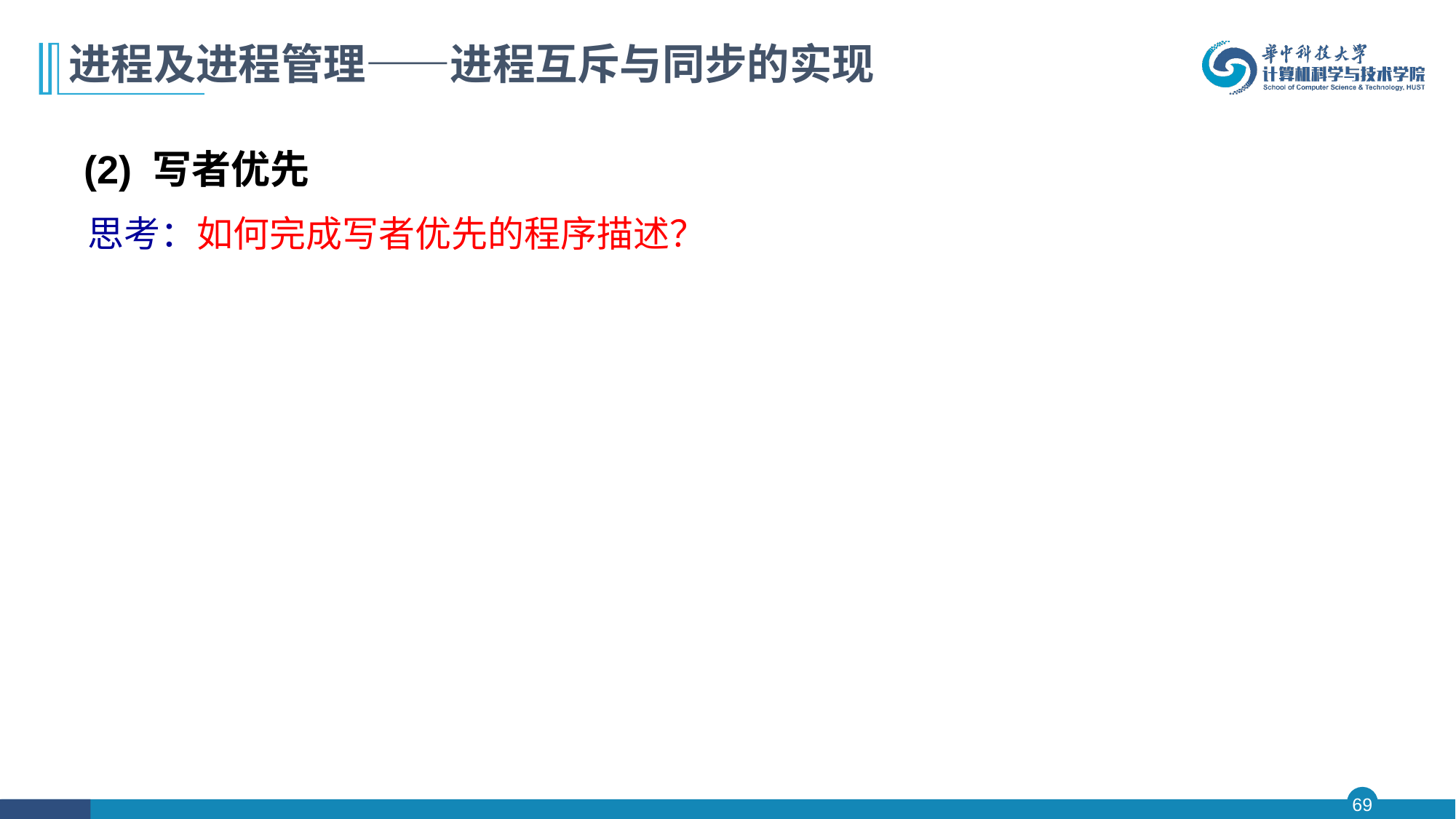

# 进程及进程管理——进程互斥与同步的实现
(2) 写者优先
思考：如何完成写者优先的程序描述？